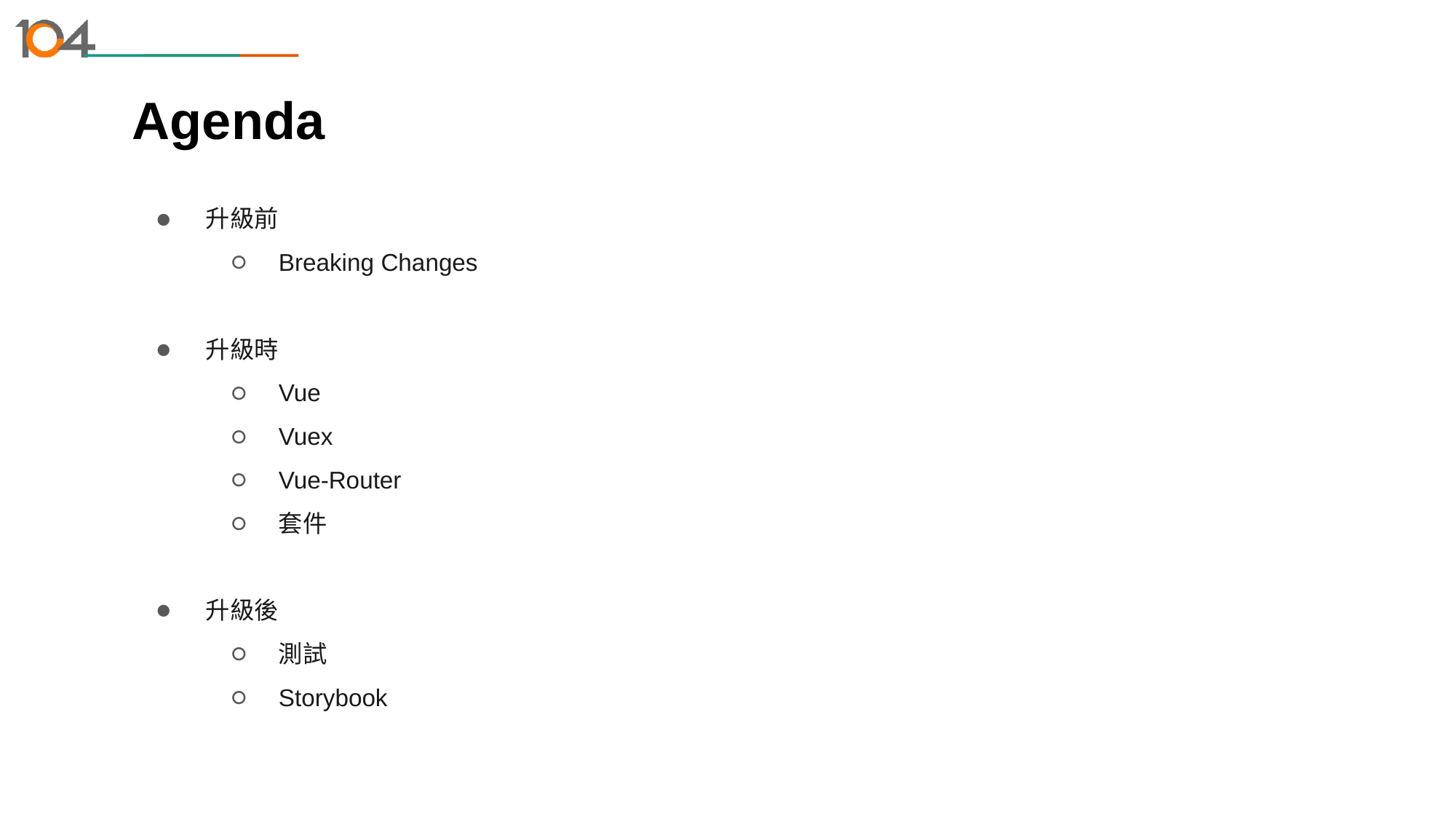

# Agenda
升級前
Breaking Changes

升級時
Vue
Vuex
Vue-Router
套件

升級後
測試
Storybook